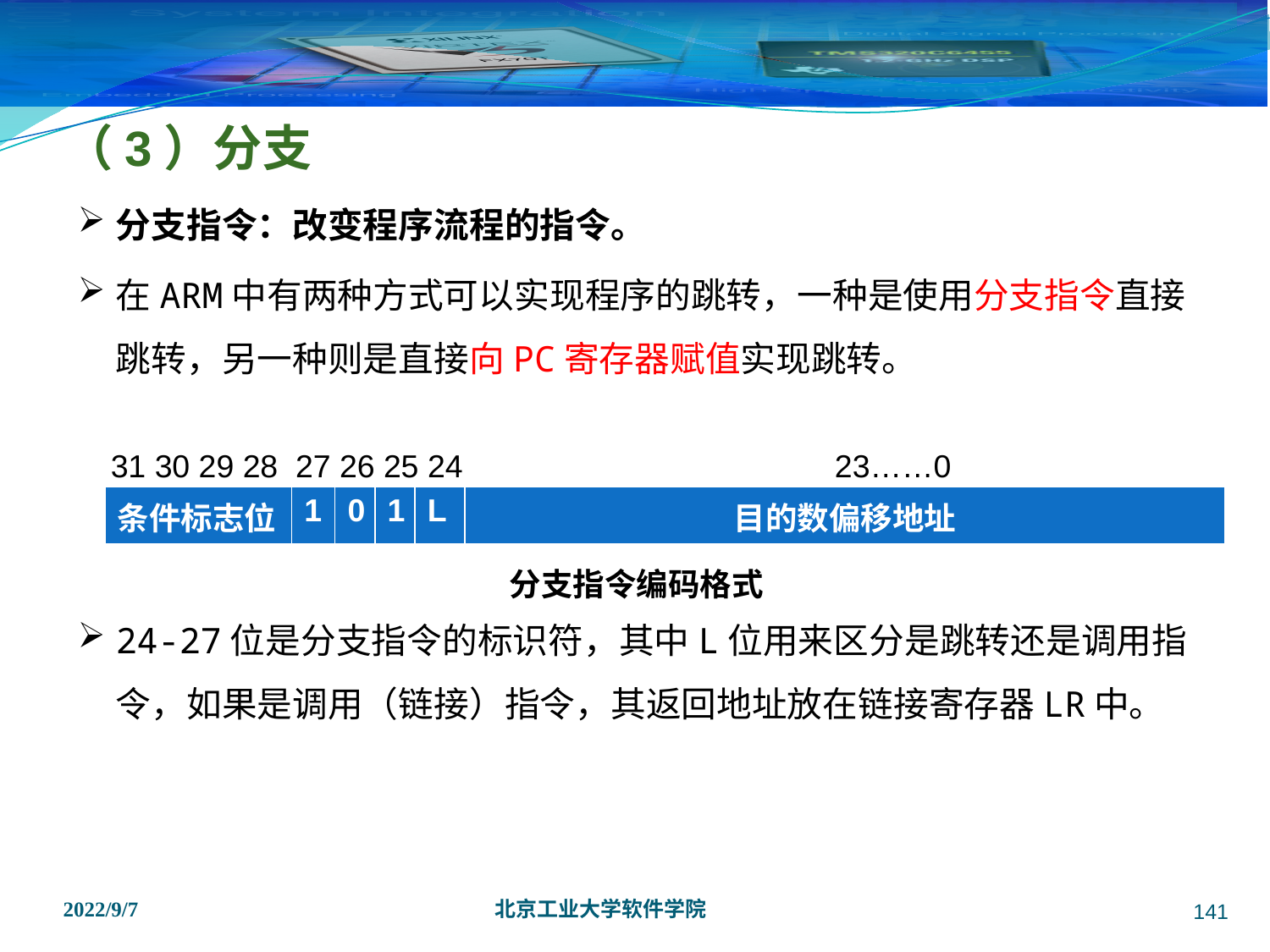

# （3）分支
分支指令：改变程序流程的指令。
在ARM中有两种方式可以实现程序的跳转，一种是使用分支指令直接跳转，另一种则是直接向PC寄存器赋值实现跳转。

24-27位是分支指令的标识符，其中L位用来区分是跳转还是调用指令，如果是调用（链接）指令，其返回地址放在链接寄存器LR中。

31 30 29 28  27 26 25 24                                          23……0
| 条件标志位 | 1 | 0 | 1 | L | 目的数偏移地址 |
| --- | --- | --- | --- | --- | --- |
分支指令编码格式